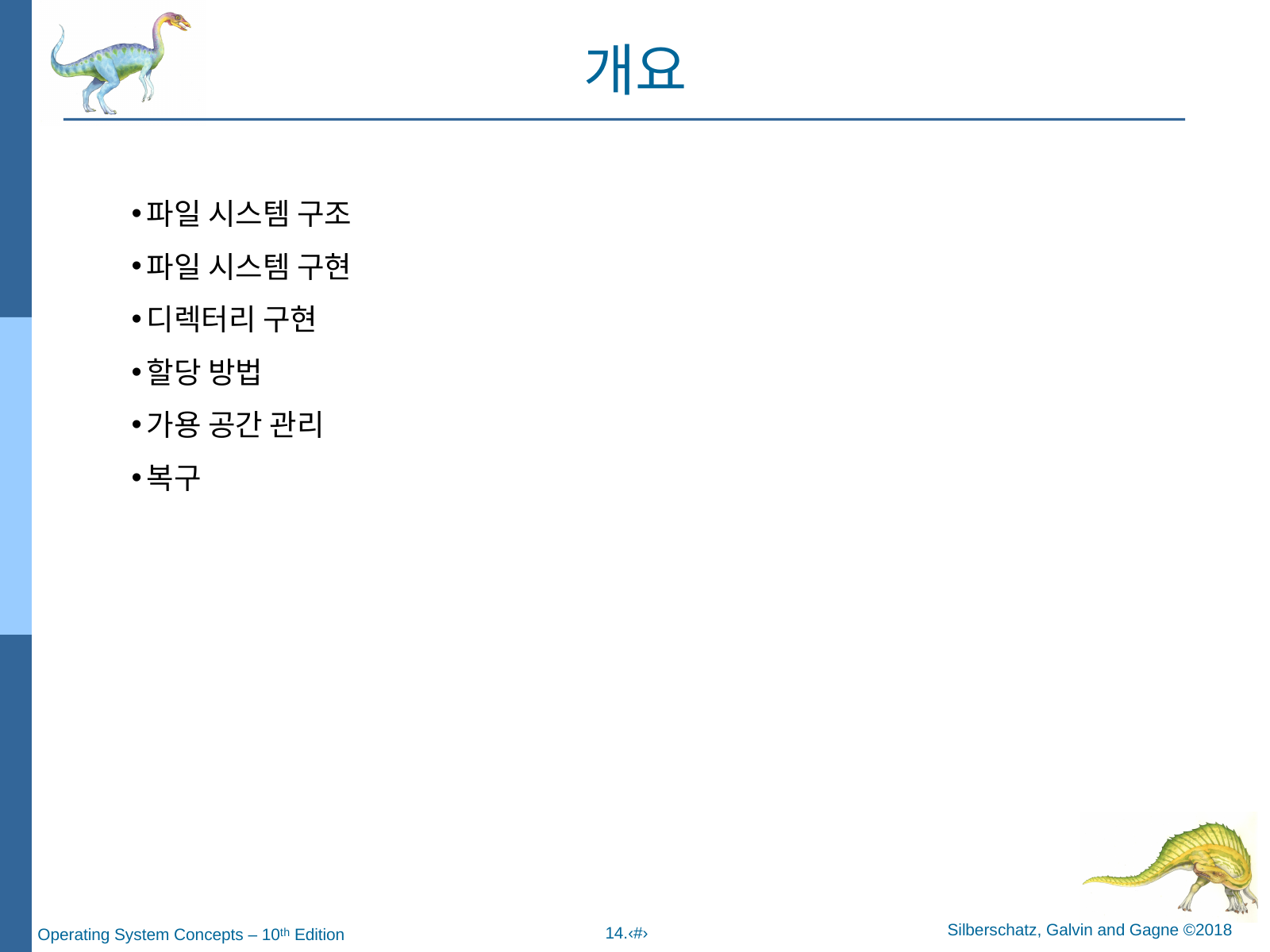

개요

파일 시스템 구조
파일 시스템 구현
디렉터리 구현
할당 방법
가용 공간 관리
복구

Silberschatz, Galvin and Gagne ©2018
14.‹#›
Operating System Concepts – 10ᵗʰ Edition